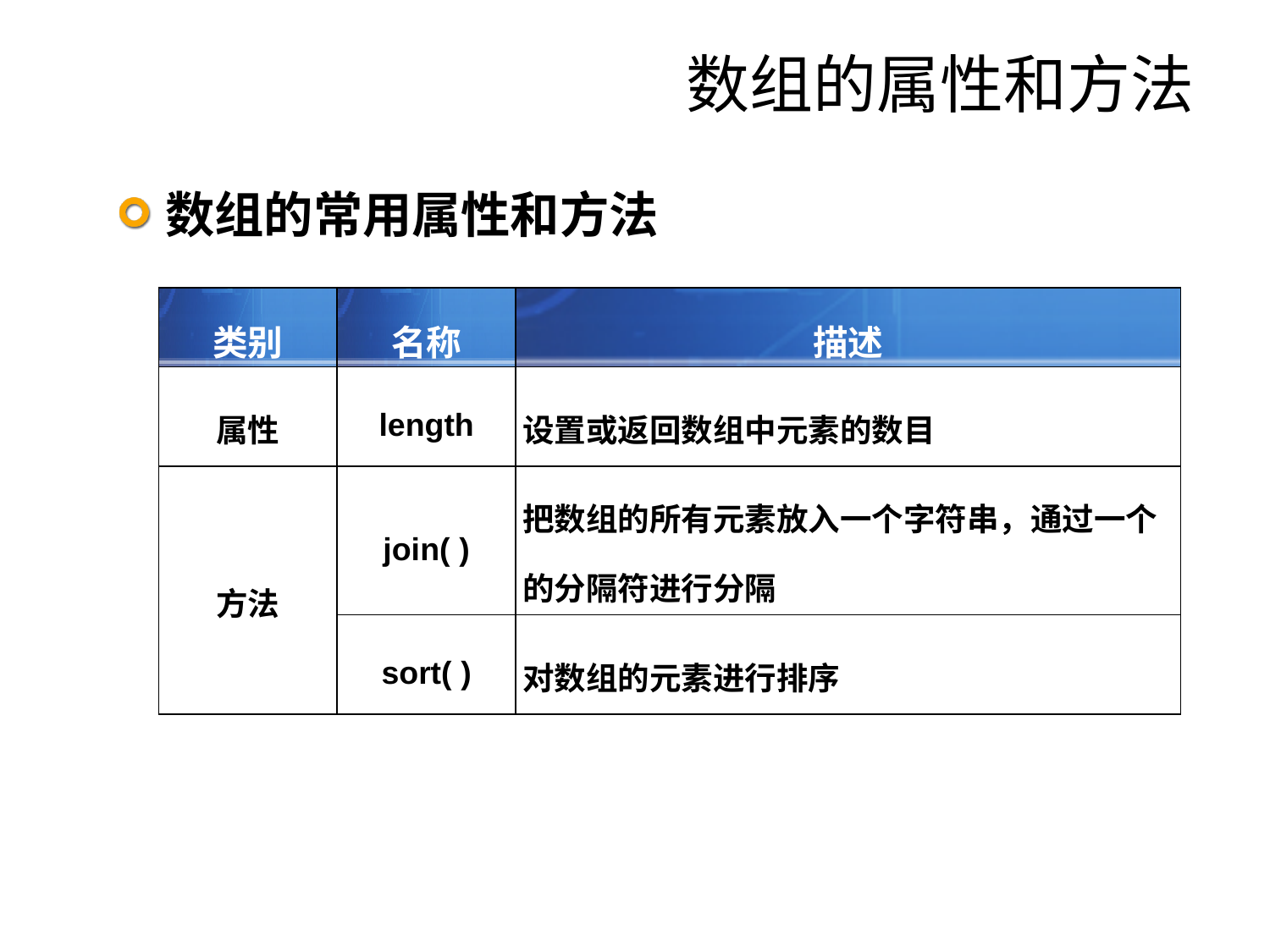

# 数组的属性和方法
数组的常用属性和方法
| 类别 | 名称 | 描述 |
| --- | --- | --- |
| 属性 | length | 设置或返回数组中元素的数目 |
| 方法 | join( ) | 把数组的所有元素放入一个字符串，通过一个的分隔符进行分隔 |
|  | sort( ) | 对数组的元素进行排序 |